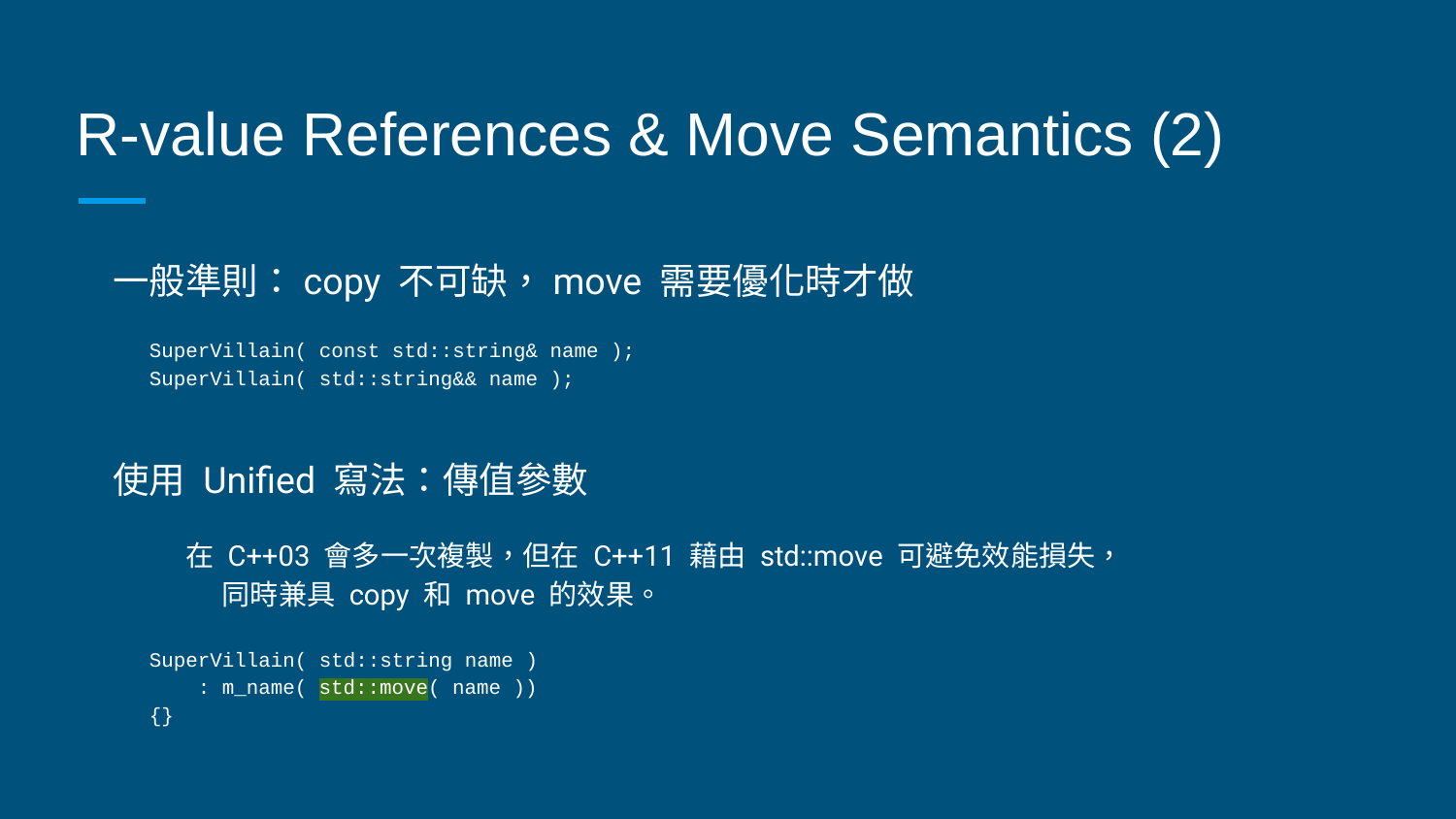

# R-value References & Move Semantics (2)
一般準則：copy 不可缺，move 需要優化時才做
SuperVillain( const std::string& name );
SuperVillain( std::string&& name );
使用 Unified 寫法：傳值參數
在 C++03 會多一次複製，但在 C++11 藉由 std::move 可避免效能損失，
同時兼具 copy 和 move 的效果。
SuperVillain( std::string name )
    : m_name( std::move( name ))
{}